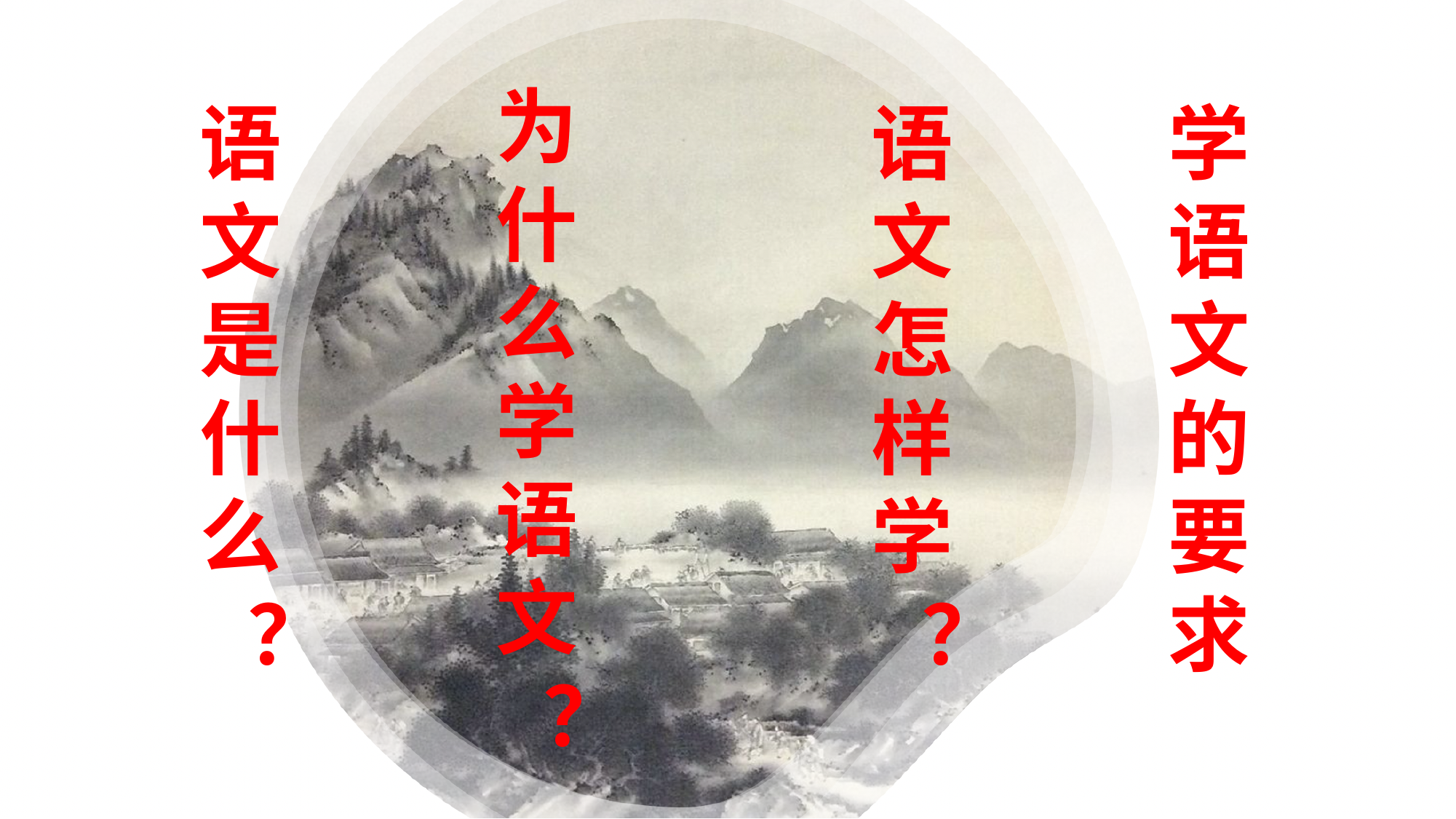

为什么学语文
 ？
语文是什么
 ？
语文
怎样学
 ？
学语文的要求